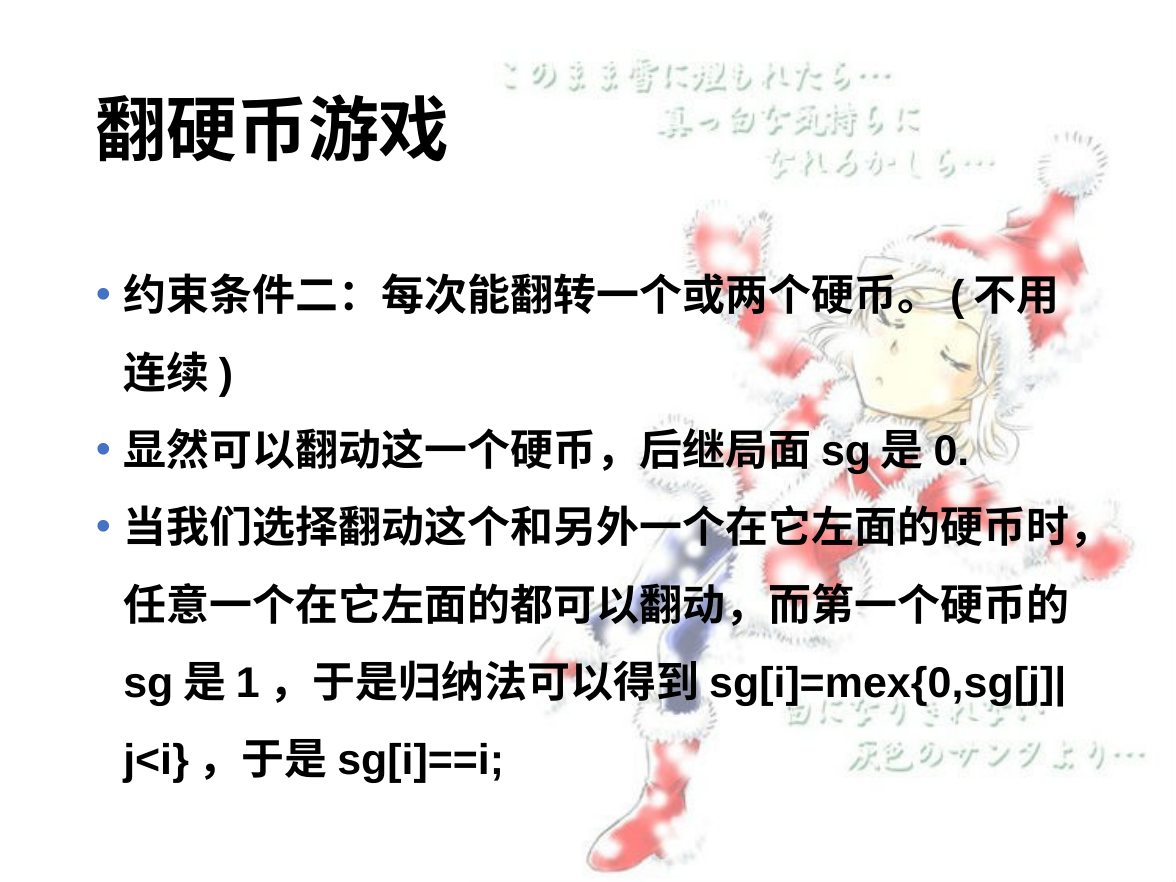

# 翻硬币游戏
约束条件二：每次能翻转一个或两个硬币。(不用连续)
显然可以翻动这一个硬币，后继局面sg是0.
当我们选择翻动这个和另外一个在它左面的硬币时，任意一个在它左面的都可以翻动，而第一个硬币的sg是1，于是归纳法可以得到sg[i]=mex{0,sg[j]|j<i}，于是sg[i]==i;